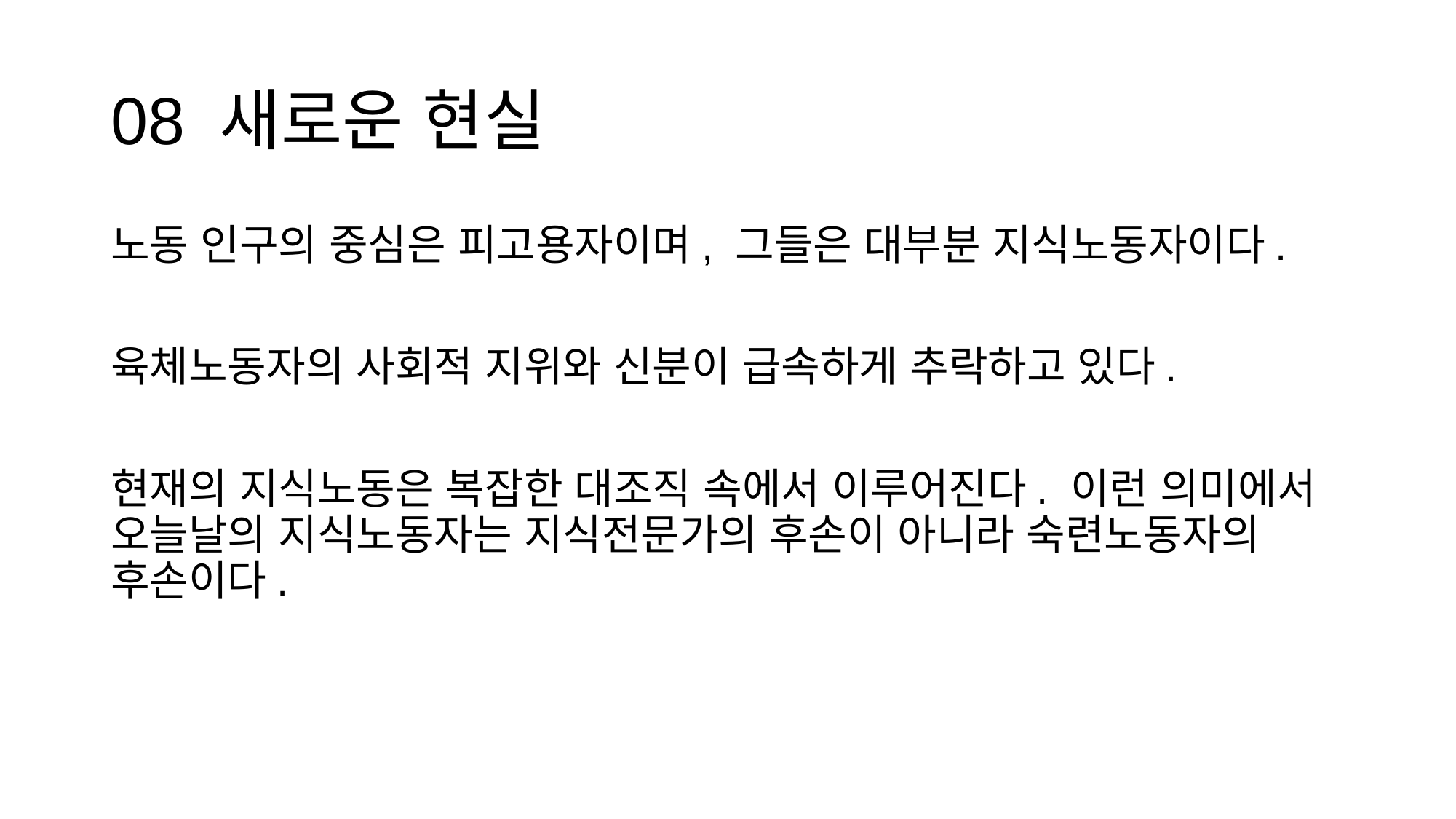

# 08 새로운 현실
노동 인구의 중심은 피고용자이며, 그들은 대부분 지식노동자이다.

육체노동자의 사회적 지위와 신분이 급속하게 추락하고 있다.

현재의 지식노동은 복잡한 대조직 속에서 이루어진다. 이런 의미에서 오늘날의 지식노동자는 지식전문가의 후손이 아니라 숙련노동자의 후손이다.